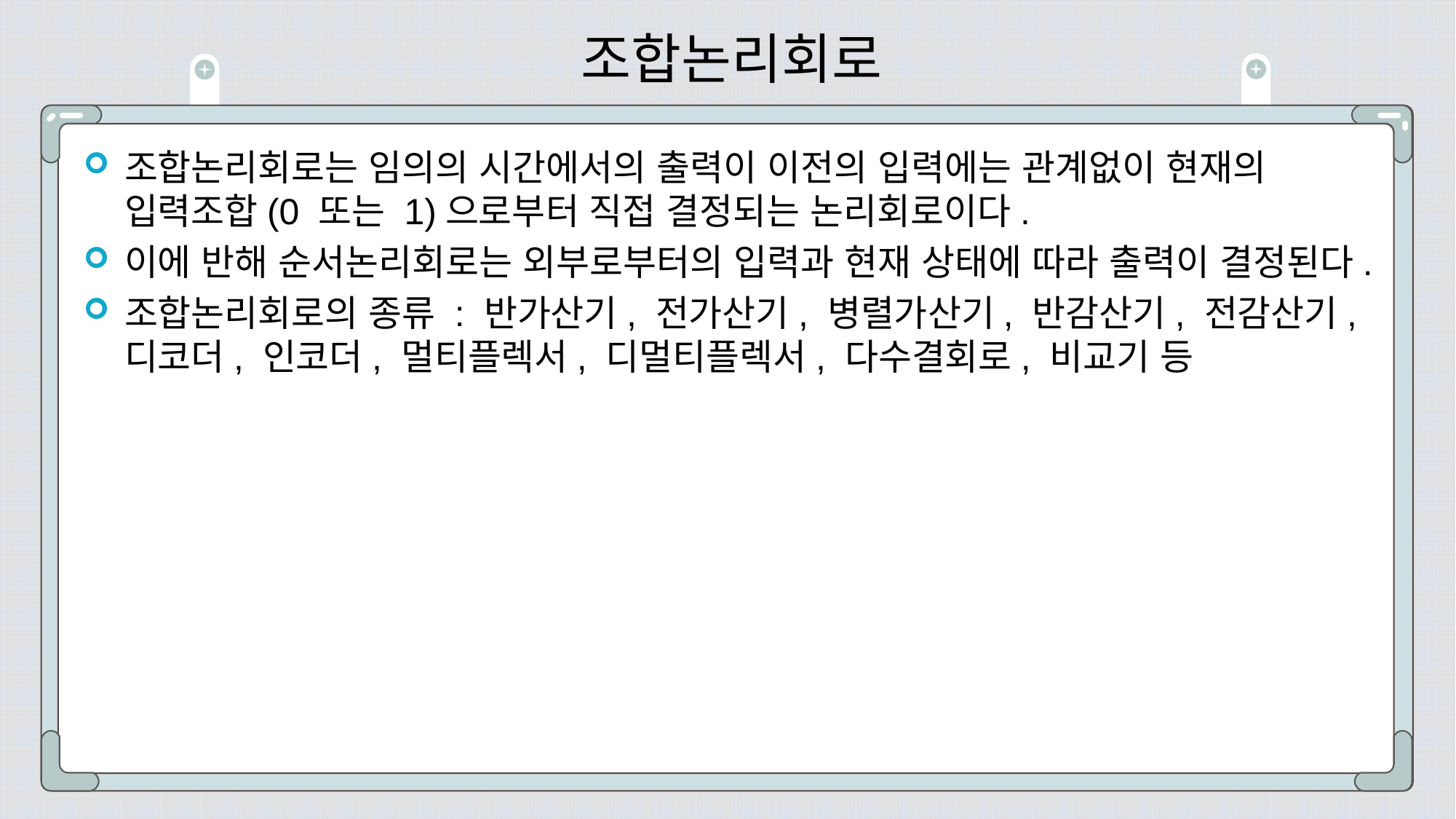

# 조합논리회로
조합논리회로는 임의의 시간에서의 출력이 이전의 입력에는 관계없이 현재의 입력조합(0 또는 1)으로부터 직접 결정되는 논리회로이다.
이에 반해 순서논리회로는 외부로부터의 입력과 현재 상태에 따라 출력이 결정된다.
조합논리회로의 종류 : 반가산기, 전가산기, 병렬가산기, 반감산기, 전감산기, 디코더, 인코더, 멀티플렉서, 디멀티플렉서, 다수결회로, 비교기 등